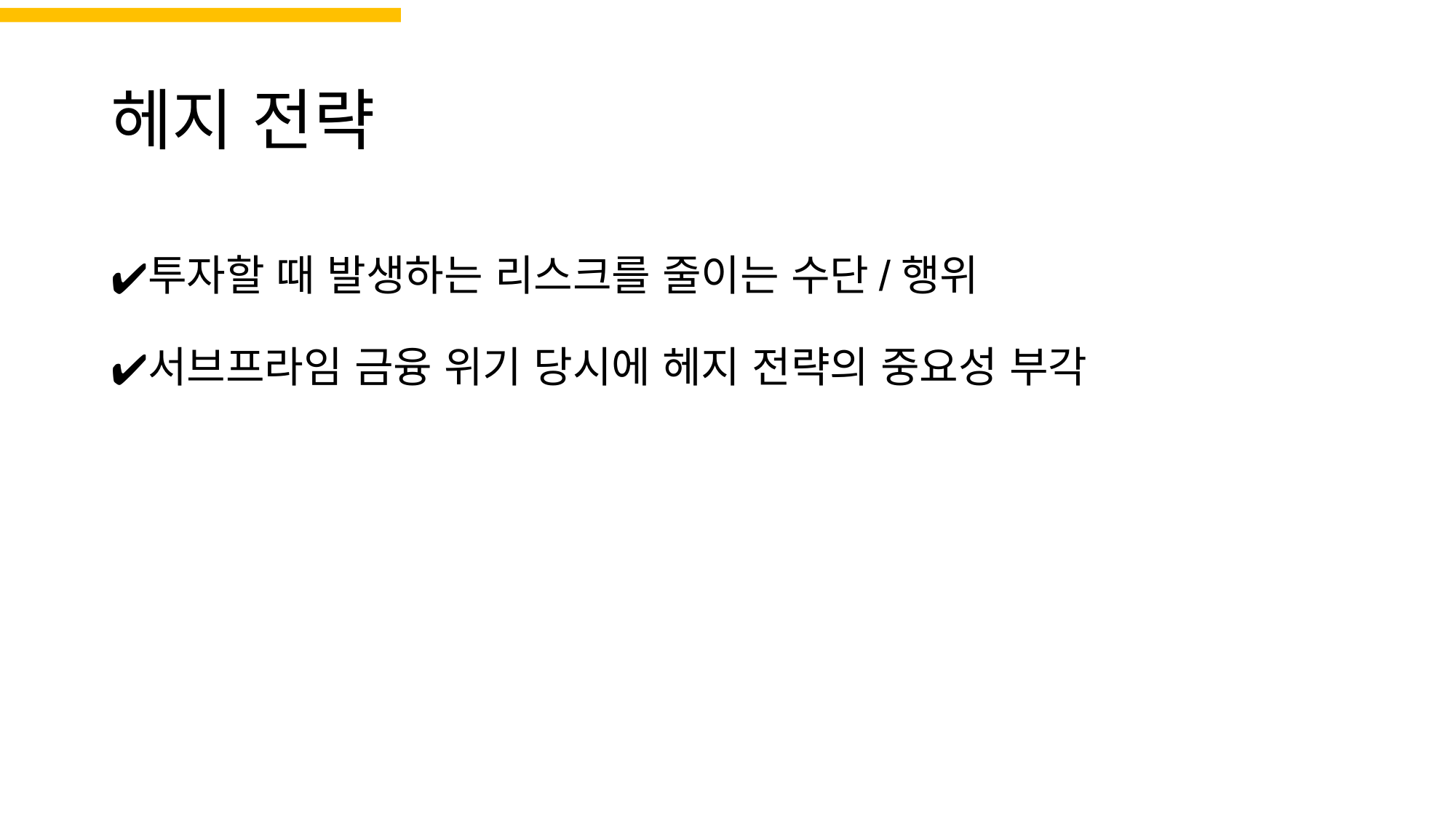

# 헤지 전략
투자할 때 발생하는 리스크를 줄이는 수단/행위
서브프라임 금융 위기 당시에 헤지 전략의 중요성 부각